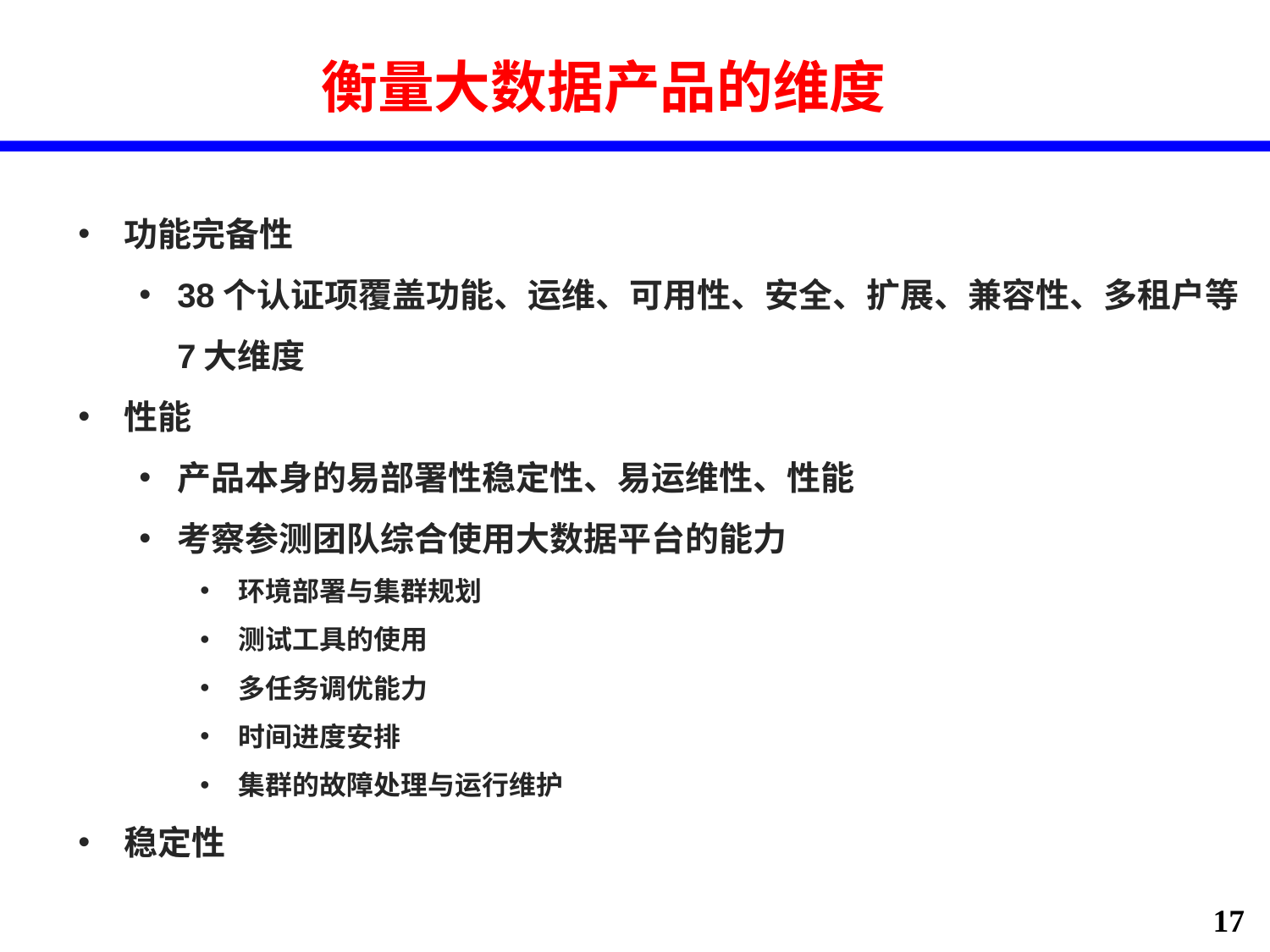

# 衡量大数据产品的维度
功能完备性
38个认证项覆盖功能、运维、可用性、安全、扩展、兼容性、多租户等7大维度
性能
产品本身的易部署性稳定性、易运维性、性能
考察参测团队综合使用大数据平台的能力
环境部署与集群规划
测试工具的使用
多任务调优能力
时间进度安排
集群的故障处理与运行维护
稳定性